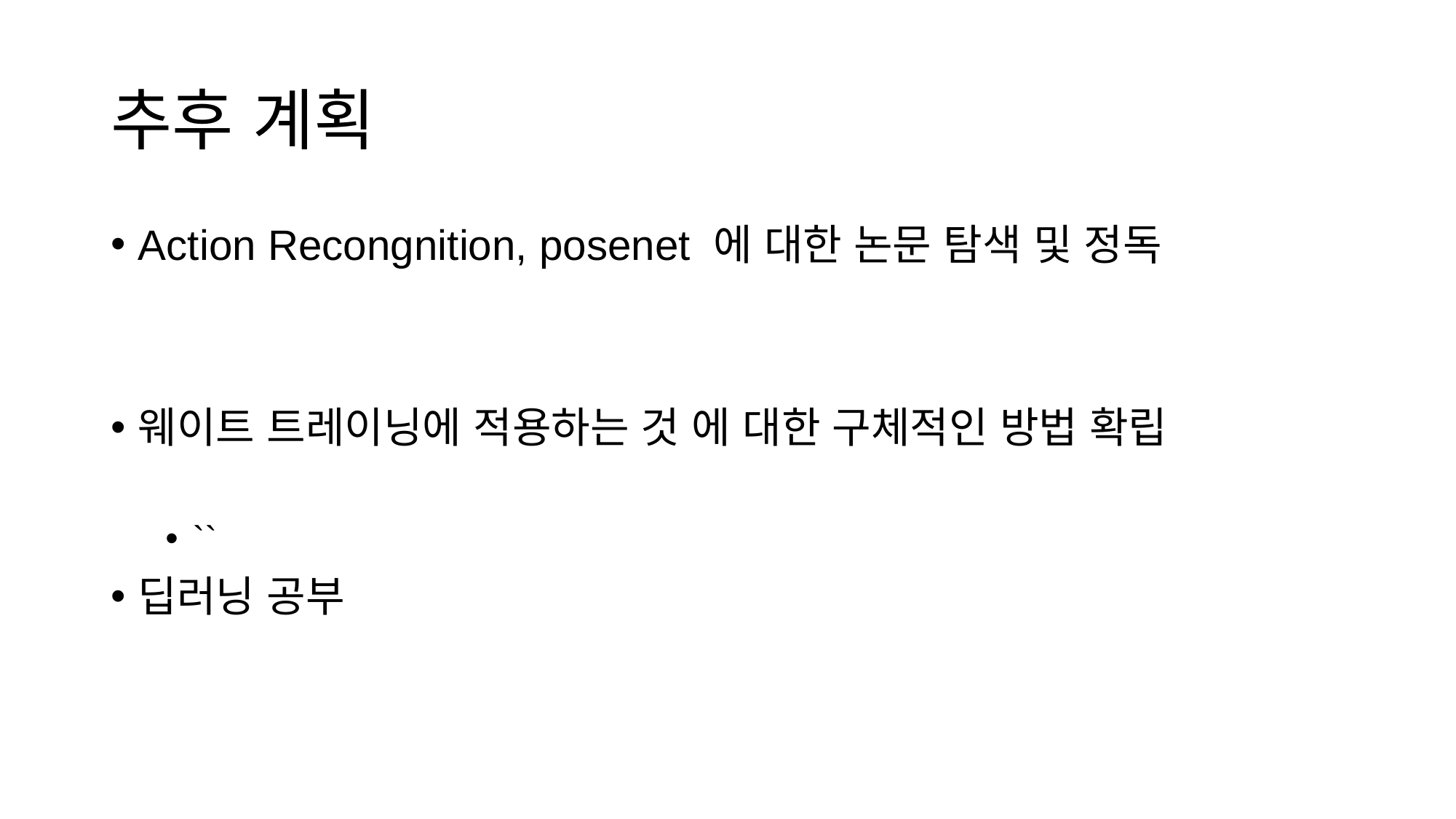

# 추후 계획
Action Recongnition, posenet 에 대한 논문 탐색 및 정독

웨이트 트레이닝에 적용하는 것 에 대한 구체적인 방법 확립

``
딥러닝 공부